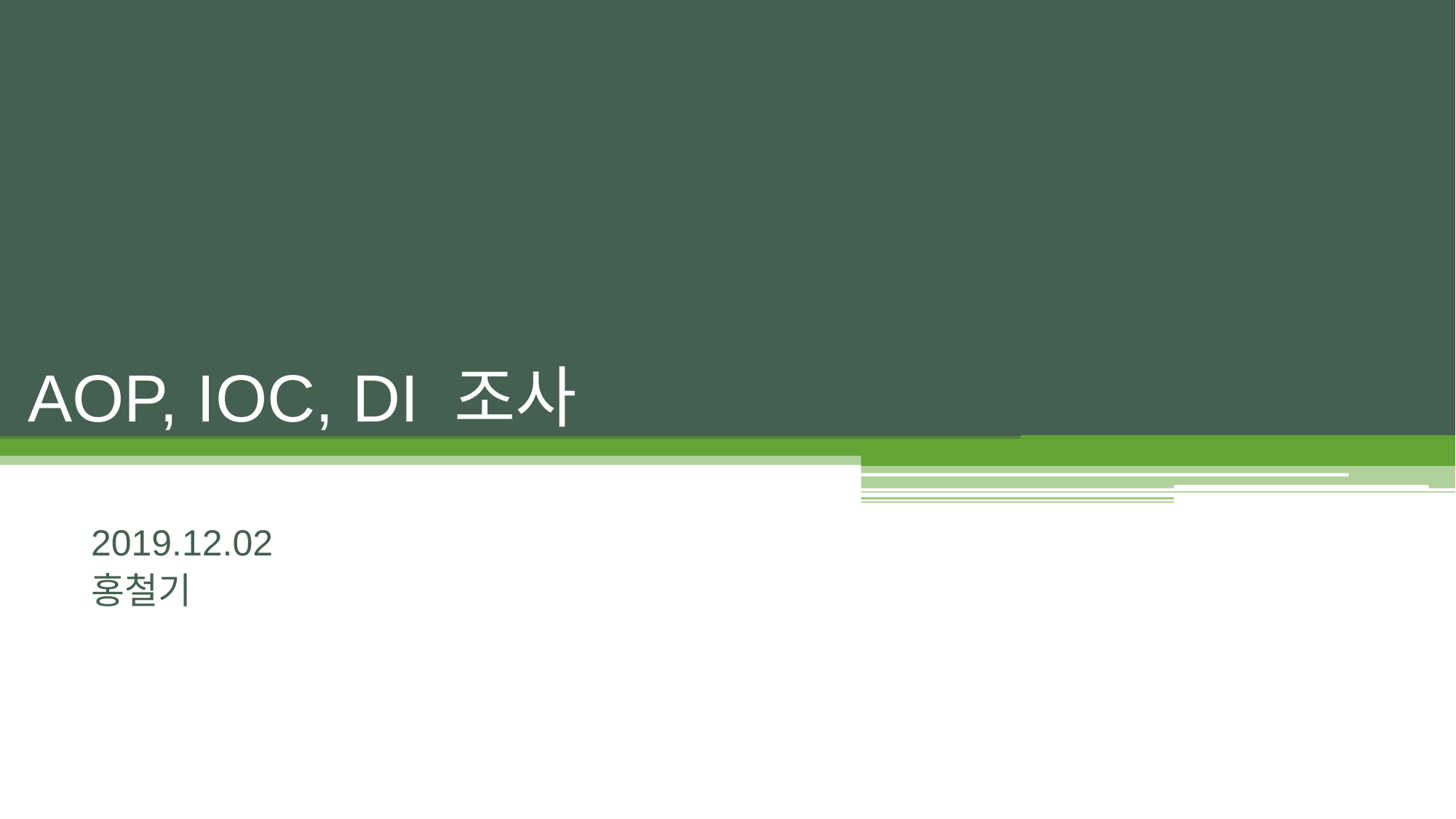

# AOP, IOC, DI 조사

2019.12.02
홍철기